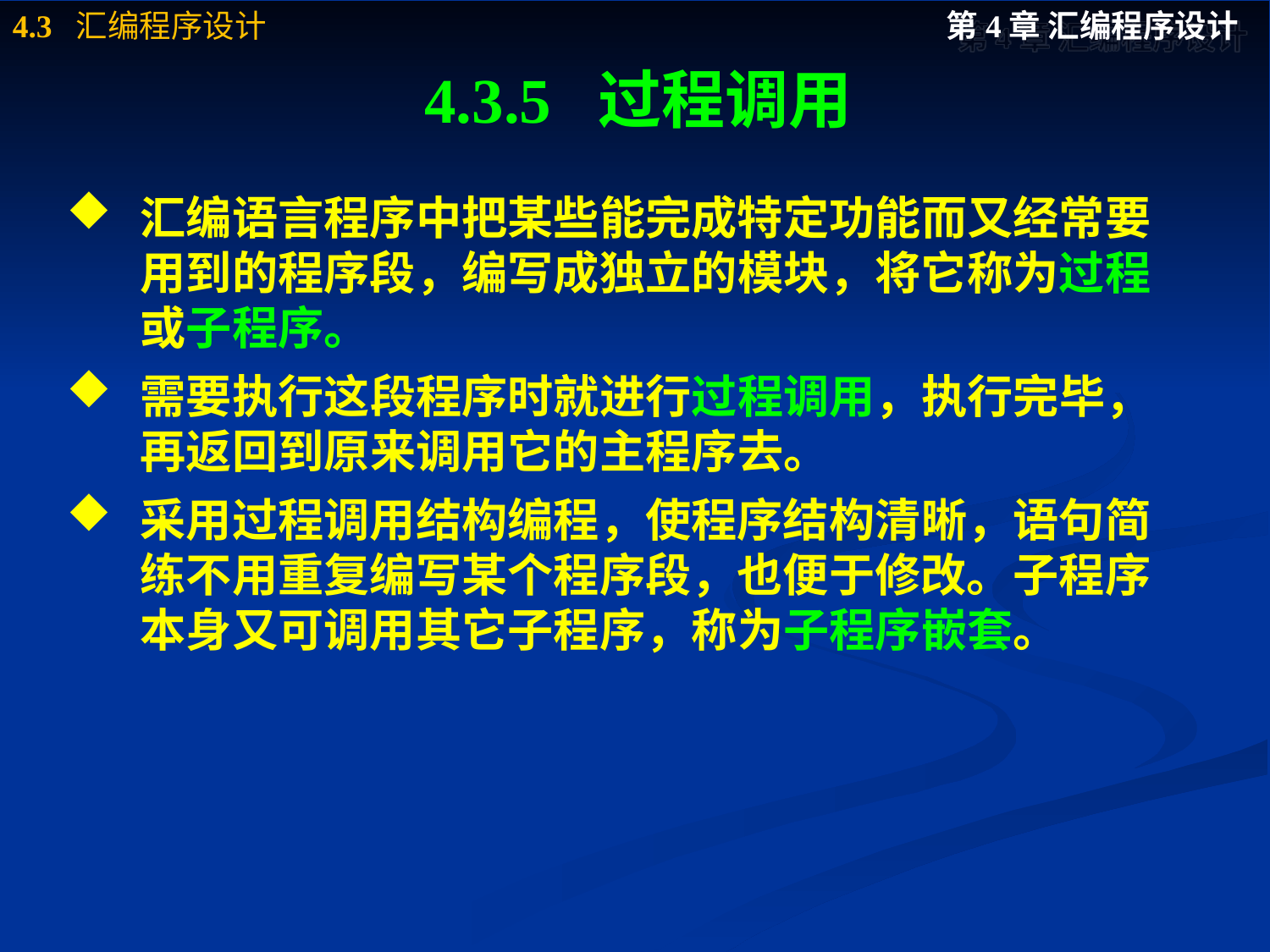

# 4.3.5  过程调用
汇编语言程序中把某些能完成特定功能而又经常要用到的程序段，编写成独立的模块，将它称为过程或子程序。
需要执行这段程序时就进行过程调用，执行完毕，再返回到原来调用它的主程序去。
采用过程调用结构编程，使程序结构清晰，语句简练不用重复编写某个程序段，也便于修改。子程序本身又可调用其它子程序，称为子程序嵌套。